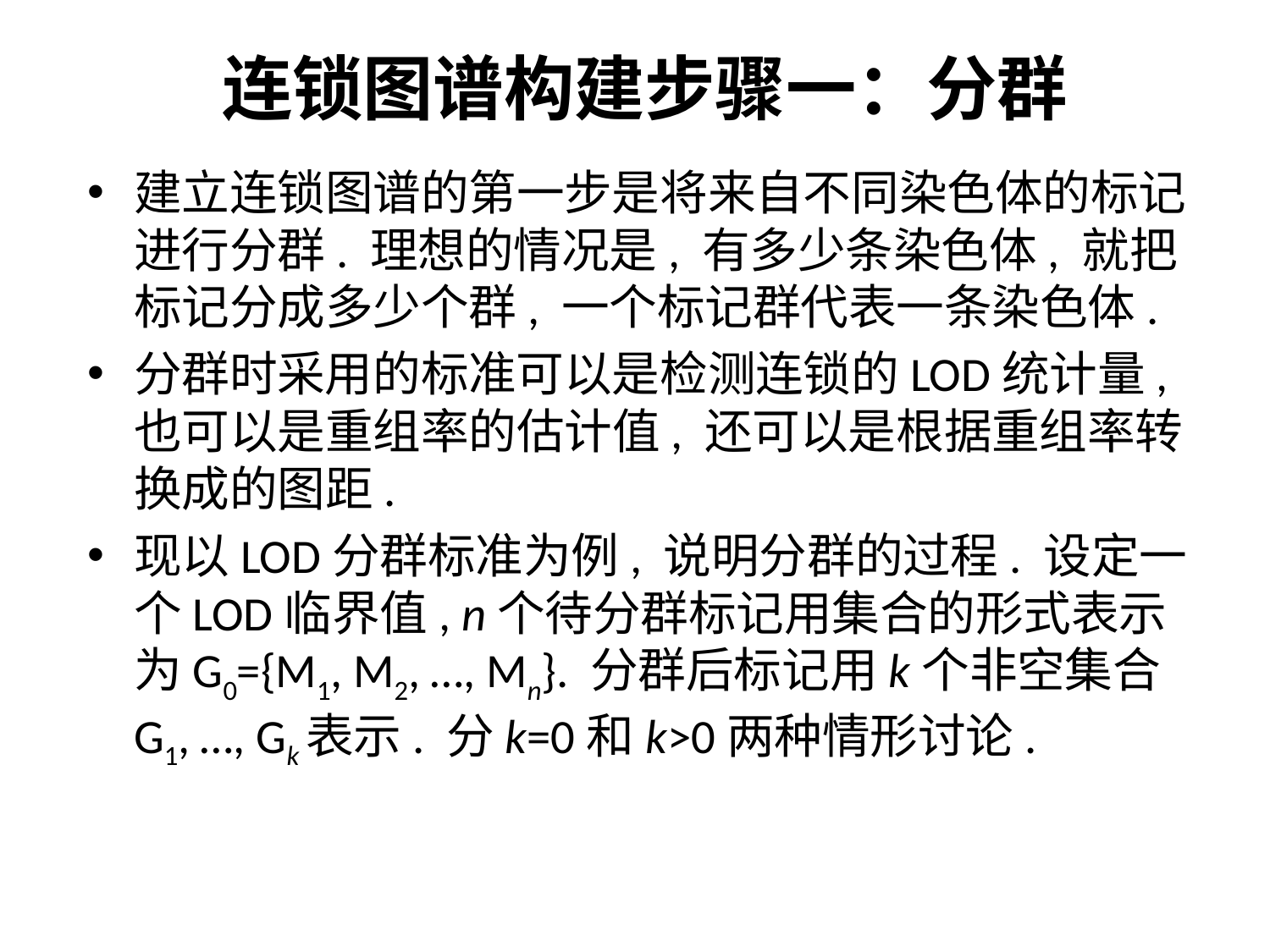

# 连锁图谱构建步骤一：分群
建立连锁图谱的第一步是将来自不同染色体的标记进行分群. 理想的情况是, 有多少条染色体, 就把标记分成多少个群, 一个标记群代表一条染色体.
分群时采用的标准可以是检测连锁的LOD统计量, 也可以是重组率的估计值, 还可以是根据重组率转换成的图距.
现以LOD分群标准为例, 说明分群的过程. 设定一个LOD临界值, n个待分群标记用集合的形式表示为G0={M1, M2, …, Mn}. 分群后标记用k个非空集合G1, …, Gk表示. 分k=0和k>0两种情形讨论.